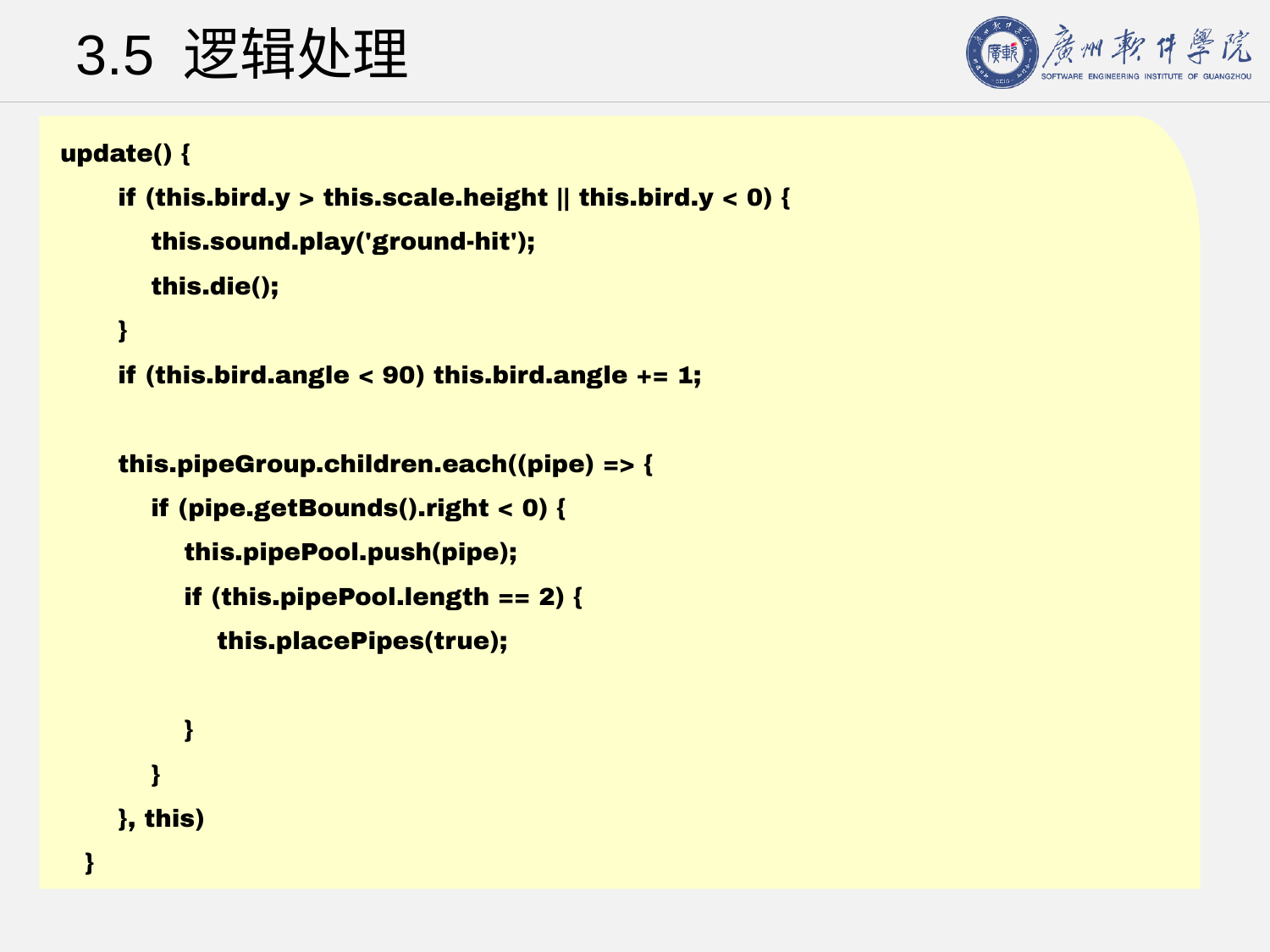

# 3.5 逻辑处理
 update() {
        if (this.bird.y > this.scale.height || this.bird.y < 0) {
            this.sound.play('ground-hit');
            this.die();
        }
        if (this.bird.angle < 90) this.bird.angle += 1;

        this.pipeGroup.children.each((pipe) => {
            if (pipe.getBounds().right < 0) {
                this.pipePool.push(pipe);
                if (this.pipePool.length == 2) {
                    this.placePipes(true);

                }
            }
        }, this)
    }